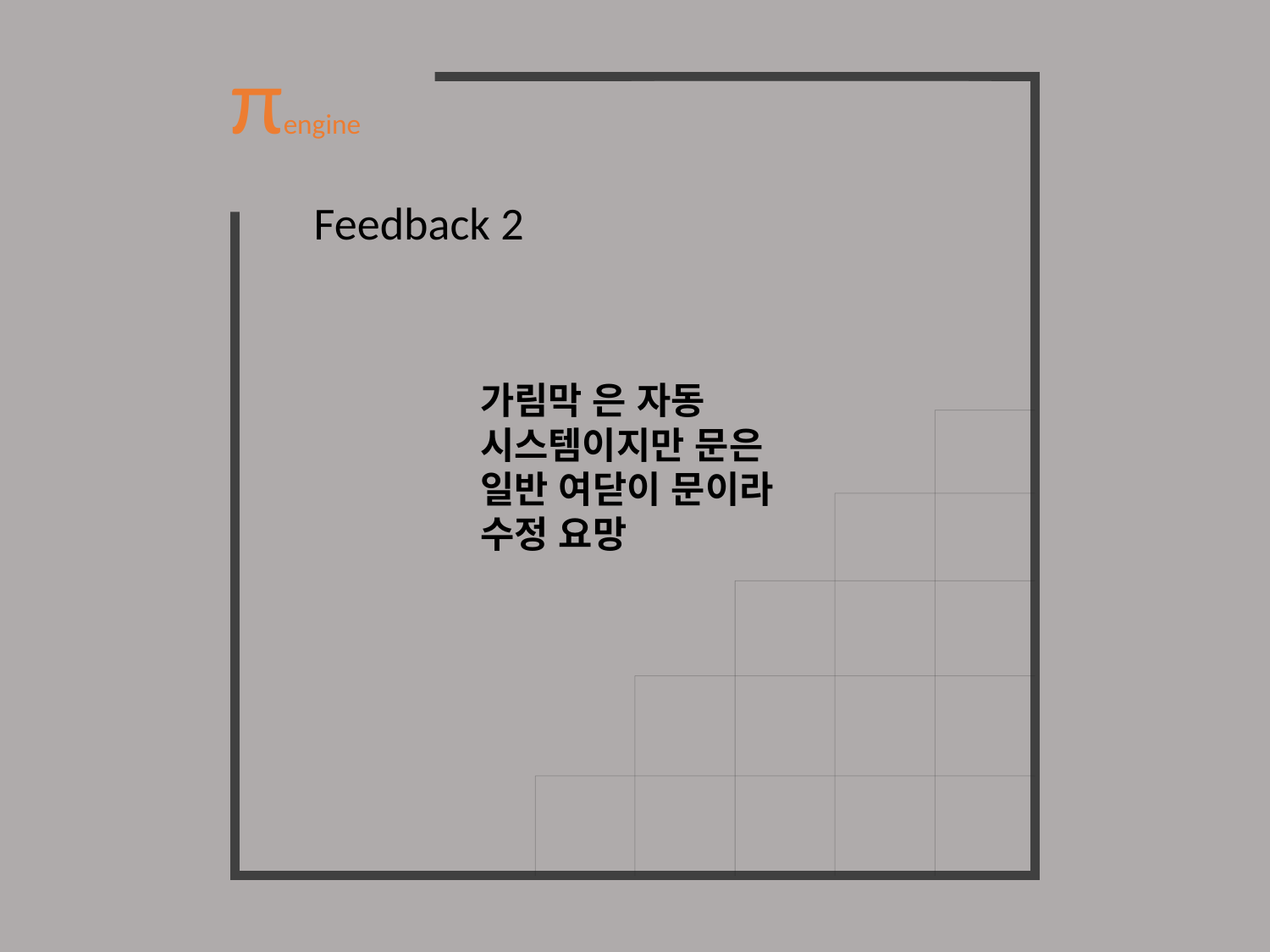

πengine

Feedback 2
가림막 은 자동 시스템이지만 문은 일반 여닫이 문이라 수정 요망